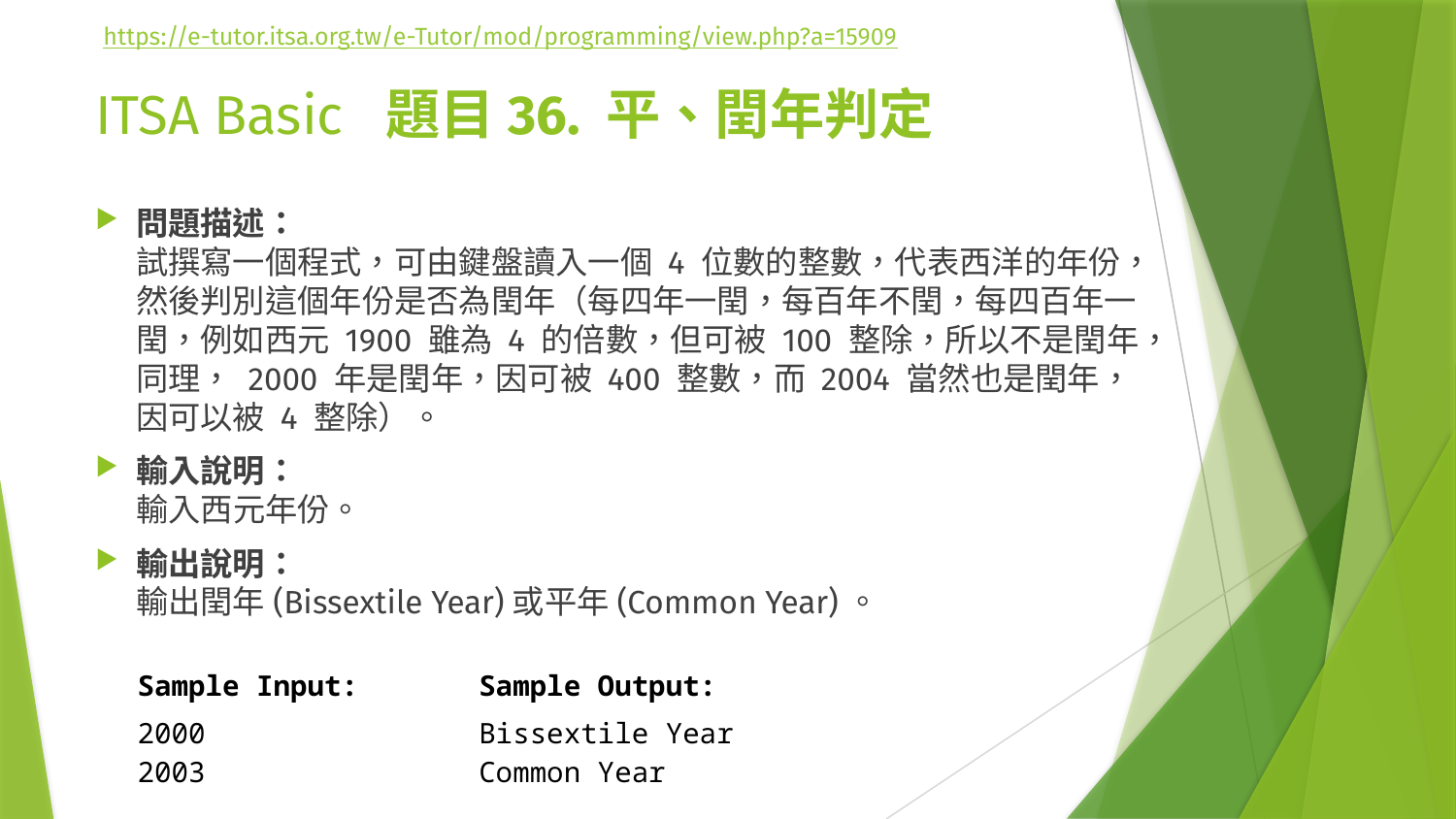

https://e-tutor.itsa.org.tw/e-Tutor/mod/programming/view.php?a=15909
# ITSA Basic  題目36. 平、閏年判定
問題描述：
試撰寫一個程式，可由鍵盤讀入一個 4 位數的整數，代表西洋的年份，然後判別這個年份是否為閏年（每四年一閏，每百年不閏，每四百年一閏，例如西元 1900 雖為 4 的倍數，但可被 100 整除，所以不是閏年，同理， 2000 年是閏年，因可被 400 整數，而 2004 當然也是閏年，因可以被 4 整除）。
輸入說明：
輸入西元年份。
輸出說明：
輸出閏年(Bissextile Year)或平年(Common Year)。
| Sample Input: | Sample Output: |
| --- | --- |
| 2000 2003 | Bissextile Year Common Year |